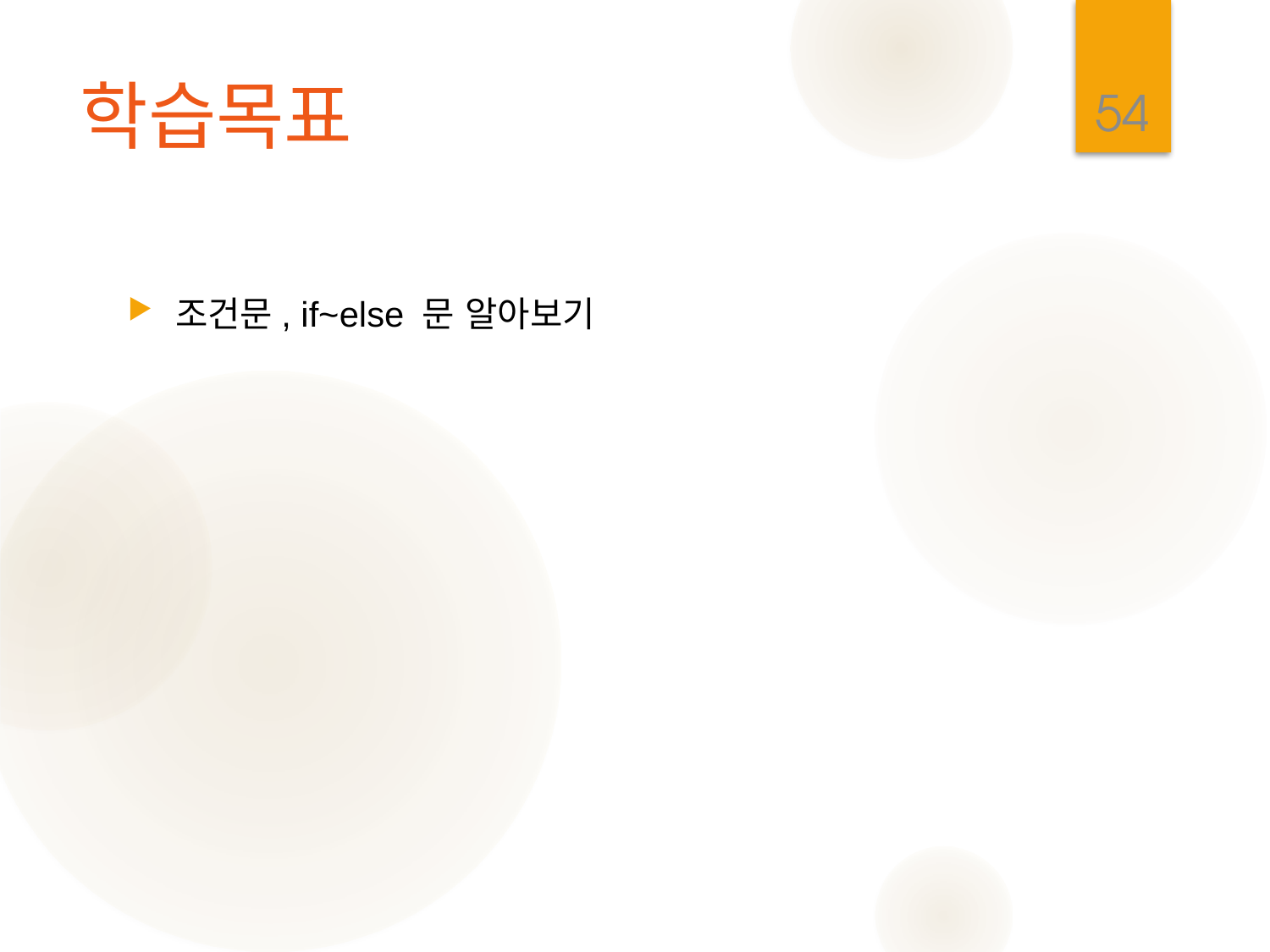

54
# 학습목표
조건문, if~else 문 알아보기